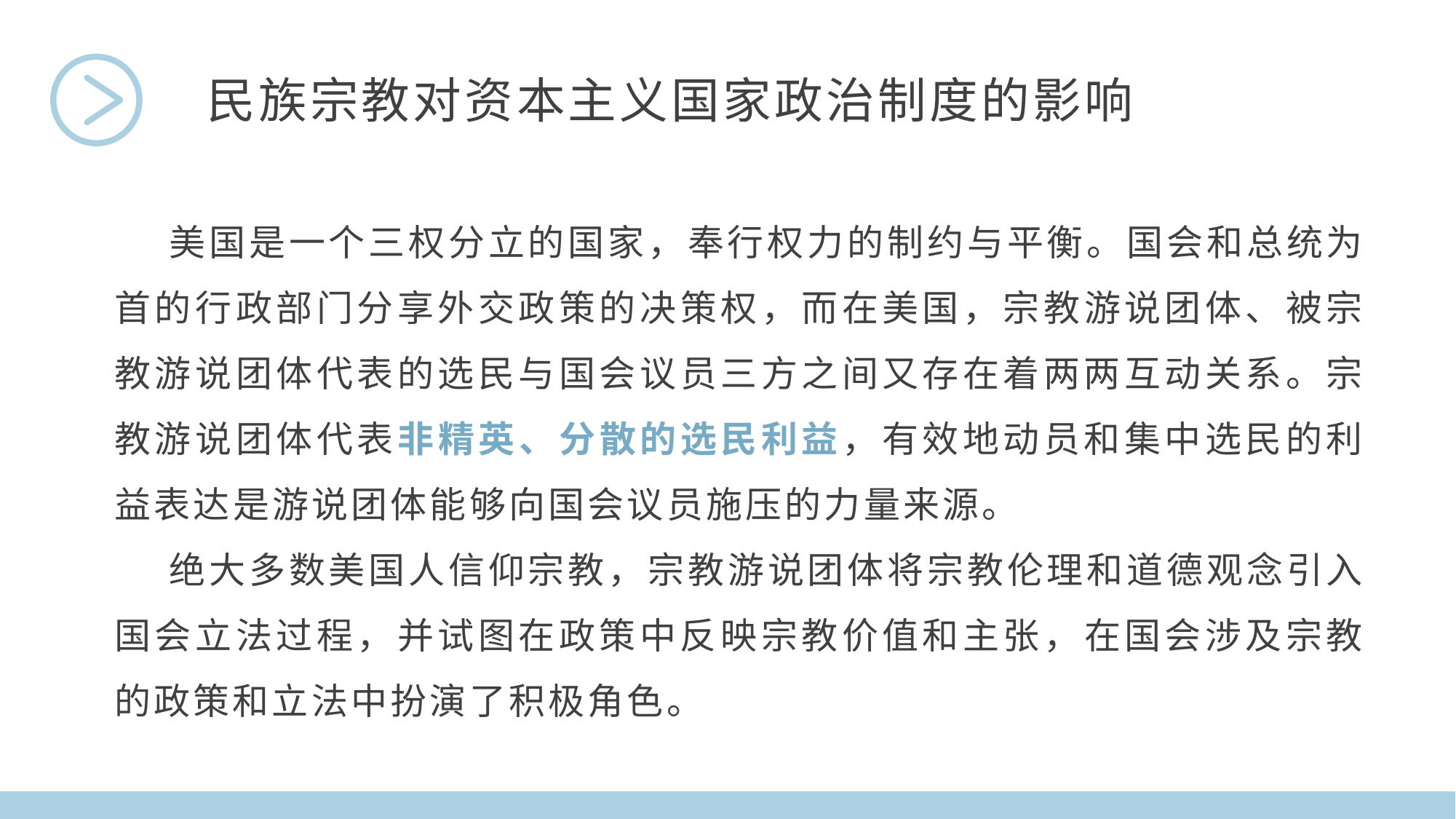

民族宗教对资本主义国家政治制度的影响
美国是一个三权分立的国家，奉行权力的制约与平衡。国会和总统为首的行政部门分享外交政策的决策权，而在美国，宗教游说团体、被宗教游说团体代表的选民与国会议员三方之间又存在着两两互动关系。宗教游说团体代表非精英、分散的选民利益，有效地动员和集中选民的利益表达是游说团体能够向国会议员施压的力量来源。
绝大多数美国人信仰宗教，宗教游说团体将宗教伦理和道德观念引入国会立法过程，并试图在政策中反映宗教价值和主张，在国会涉及宗教的政策和立法中扮演了积极角色。